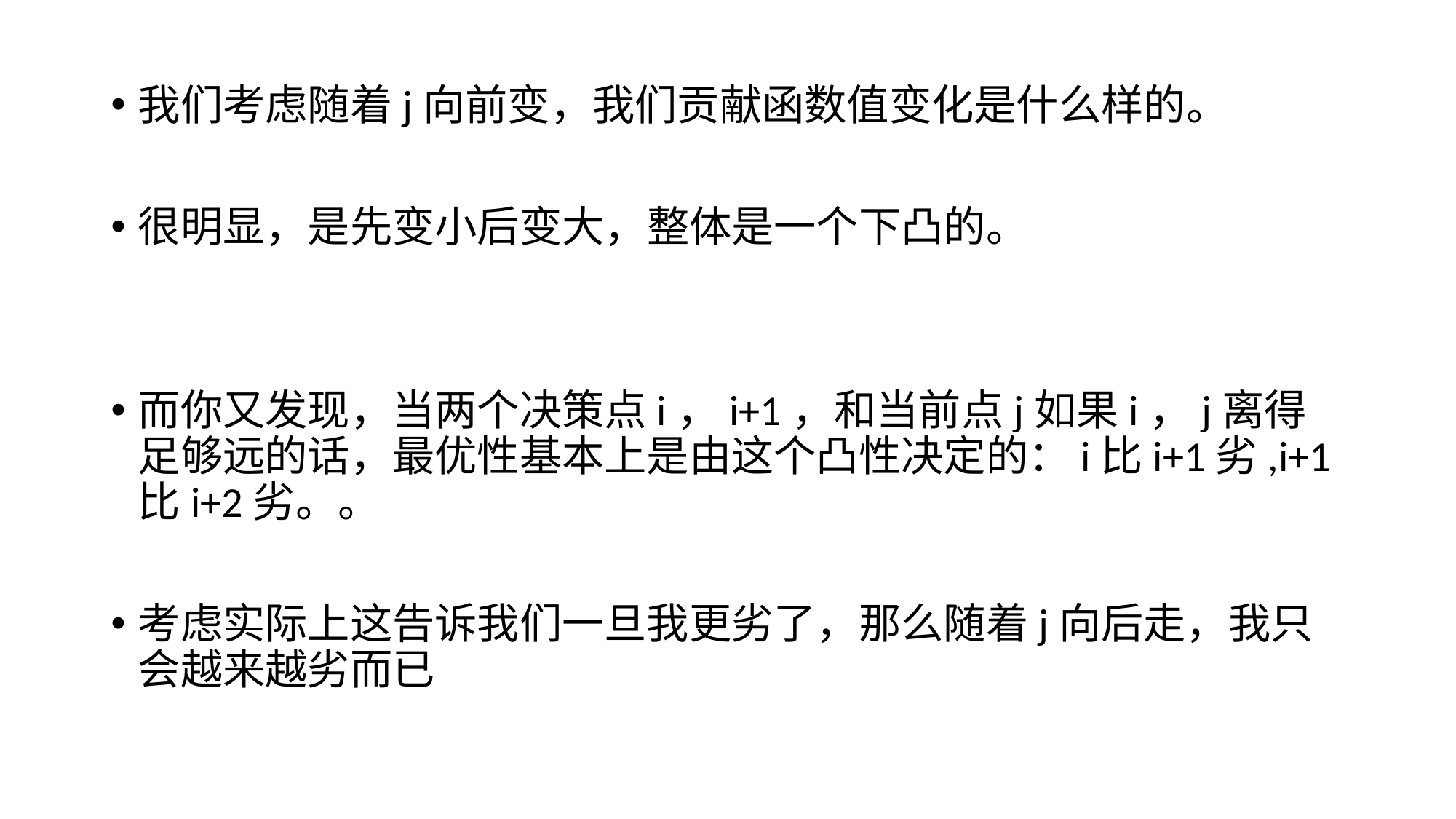

我们考虑随着j向前变，我们贡献函数值变化是什么样的。

很明显，是先变小后变大，整体是一个下凸的。

而你又发现，当两个决策点i，i+1，和当前点j如果i，j离得足够远的话，最优性基本上是由这个凸性决定的：i比i+1劣,i+1比i+2劣。。

考虑实际上这告诉我们一旦我更劣了，那么随着j向后走，我只会越来越劣而已